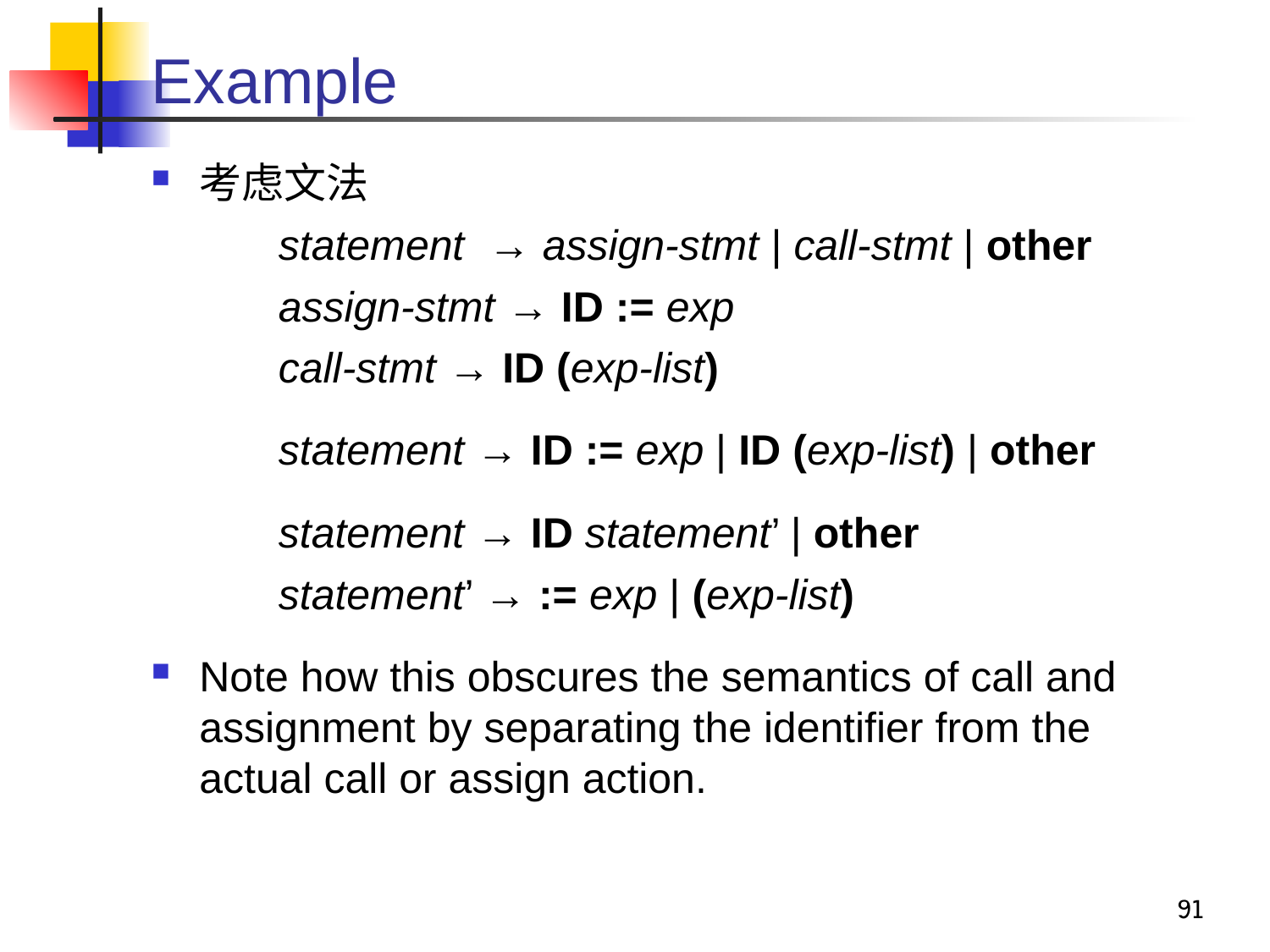

# Example
考虑文法
statement  → assign-stmt | call-stmt | other
assign-stmt → ID := exp
call-stmt → ID (exp-list)
statement → ID := exp | ID (exp-list) | other
statement → ID statement’ | other
statement’ → := exp | (exp-list)
Note how this obscures the semantics of call and assignment by separating the identifier from the actual call or assign action.
91